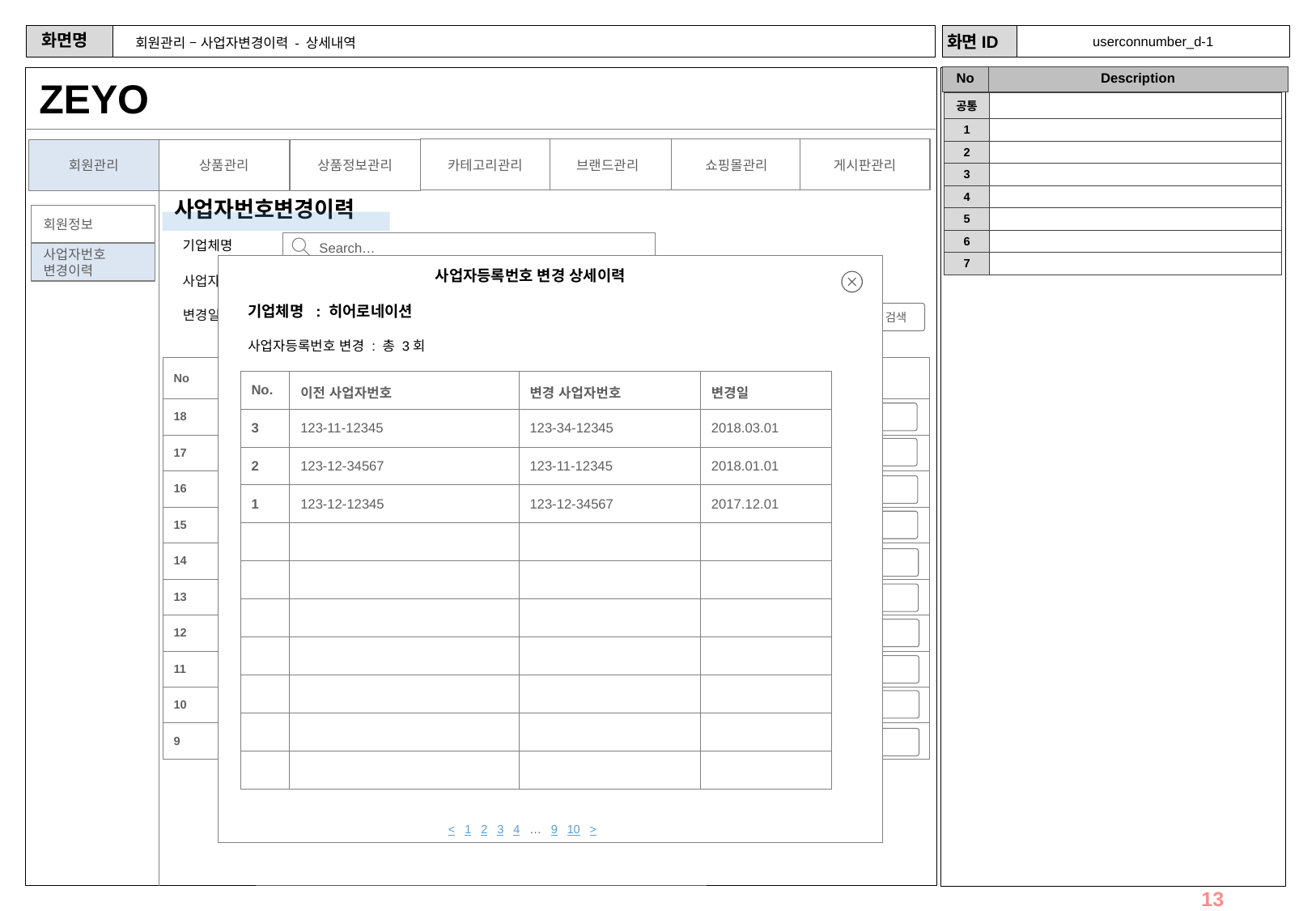

userconnumber_d-1
# 회원관리 – 사업자변경이력 - 상세내역
ZEYO
| 공통 |  |
| --- | --- |
| 1 |  |
| 2 |  |
| 3 |  |
| 4 |  |
| 5 |  |
| 6 |  |
| 7 |  |
카테고리관리
브랜드관리
쇼핑몰관리
게시판관리
회원관리
상품관리
상품정보관리
사업자번호변경이력

회원정보
기업체명
Search…

사업자번호
변경이력

사업자등록번호 변경 상세이력
-
-

사업자번호

기업체명  : 히어로네이션
변경일
~
8/12/2018

8/12/2018

검색
오늘
3일
1주일
1개월
3개월
사업자등록번호 변경 : 총 3회
| No | 기업체명 | 이전 사업자번호 | 변경 사업자번호 | 변경일 | 변경이력 |
| --- | --- | --- | --- | --- | --- |
| 18 | 나이키 | 123-15-45687 | 123-34-12345 | 2018.03.01 |  |
| 17 | 이북 | 123-12-34567 | 123-11-12345 | 2018.01.01 |  |
| 16 | 비비 | 123-12-12345 | 123-12-34567 | 2017.12.01 |  |
| 15 | 아아 | 111-11-12345 | 123-12-45687 | 2017.11.01 |  |
| 14 | 가가 | 123-12-14365 | 123-12-15687 | 2017.06.06 |  |
| 13 | 유유 | 123-12-11545 | 123-12-25687 | 2017.03.06 |  |
| 12 | 업자 | 123-12-11145 | 123-12-35687 | 2017.03.06 |  |
| 11 | 업체 | 123-12-12245 | 123-12-65687 | 2017.03.05 |  |
| 10 | 히어로 | 123-12-12445 | 123-22-45687 | 2017.01.3 |  |
| 9 | 나이키 | 123-12-12341 | 123-15-45687 | 2016.05.04 |  |
| No. | 이전 사업자번호 | 변경 사업자번호 | 변경일 |
| --- | --- | --- | --- |
| 3 | 123-11-12345 | 123-34-12345 | 2018.03.01 |
| 2 | 123-12-34567 | 123-11-12345 | 2018.01.01 |
| 1 | 123-12-12345 | 123-12-34567 | 2017.12.01 |
|  |  |  |  |
|  |  |  |  |
|  |  |  |  |
|  |  |  |  |
|  |  |  |  |
|  |  |  |  |
|  |  |  |  |
상세내역
상세내역
상세내역
상세내역
상세내역
상세내역
상세내역
상세내역
상세내역
상세내역
<   1   2   3   4   …   9   10   >
<   1   2   3   4   …   9   10   >
13